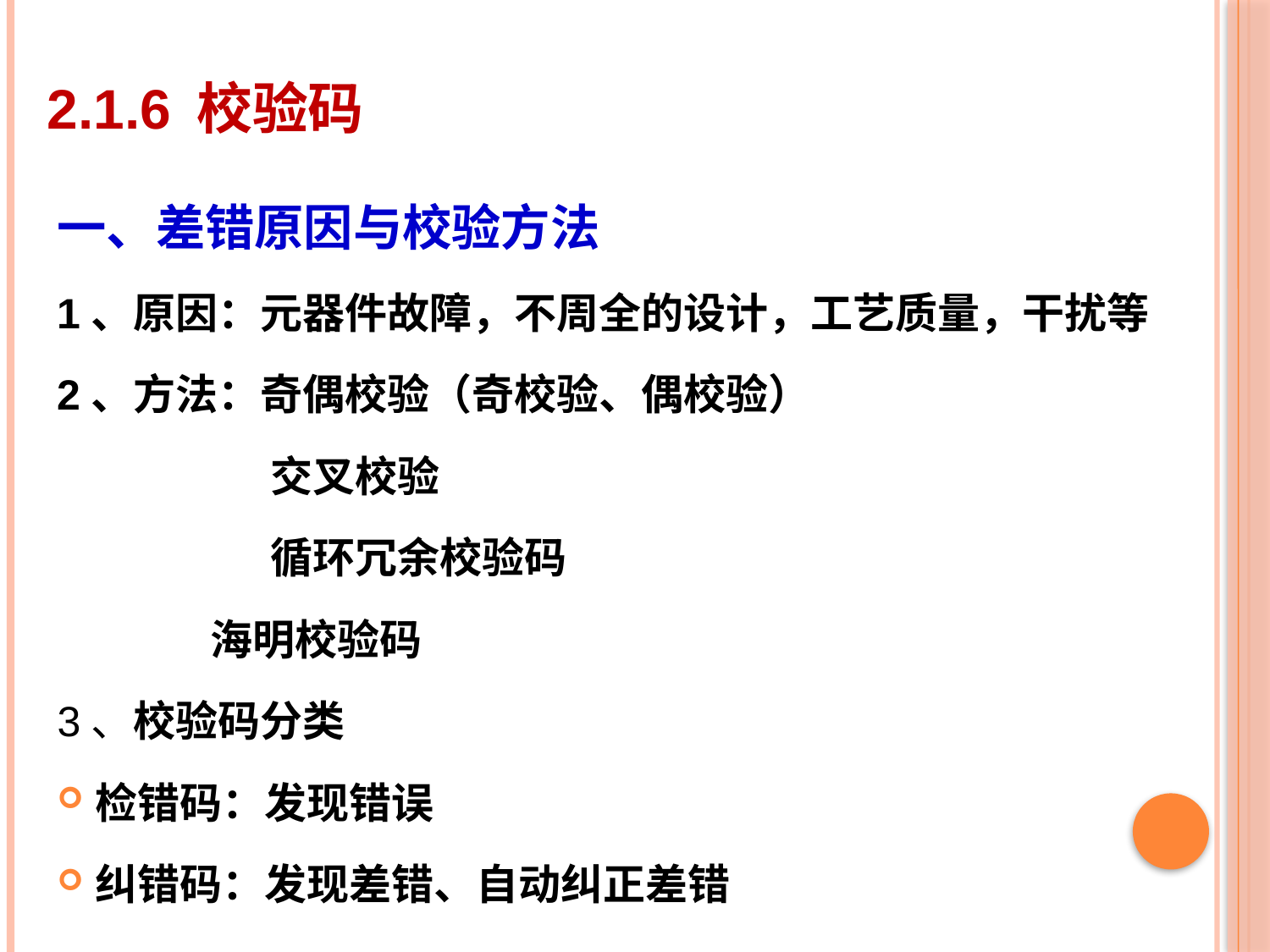

# 2.1.6 校验码
一、差错原因与校验方法
1、原因：元器件故障，不周全的设计，工艺质量，干扰等
2、方法：奇偶校验（奇校验、偶校验）
		    交叉校验
		    循环冗余校验码
	           海明校验码
3、校验码分类
检错码：发现错误
纠错码：发现差错、自动纠正差错